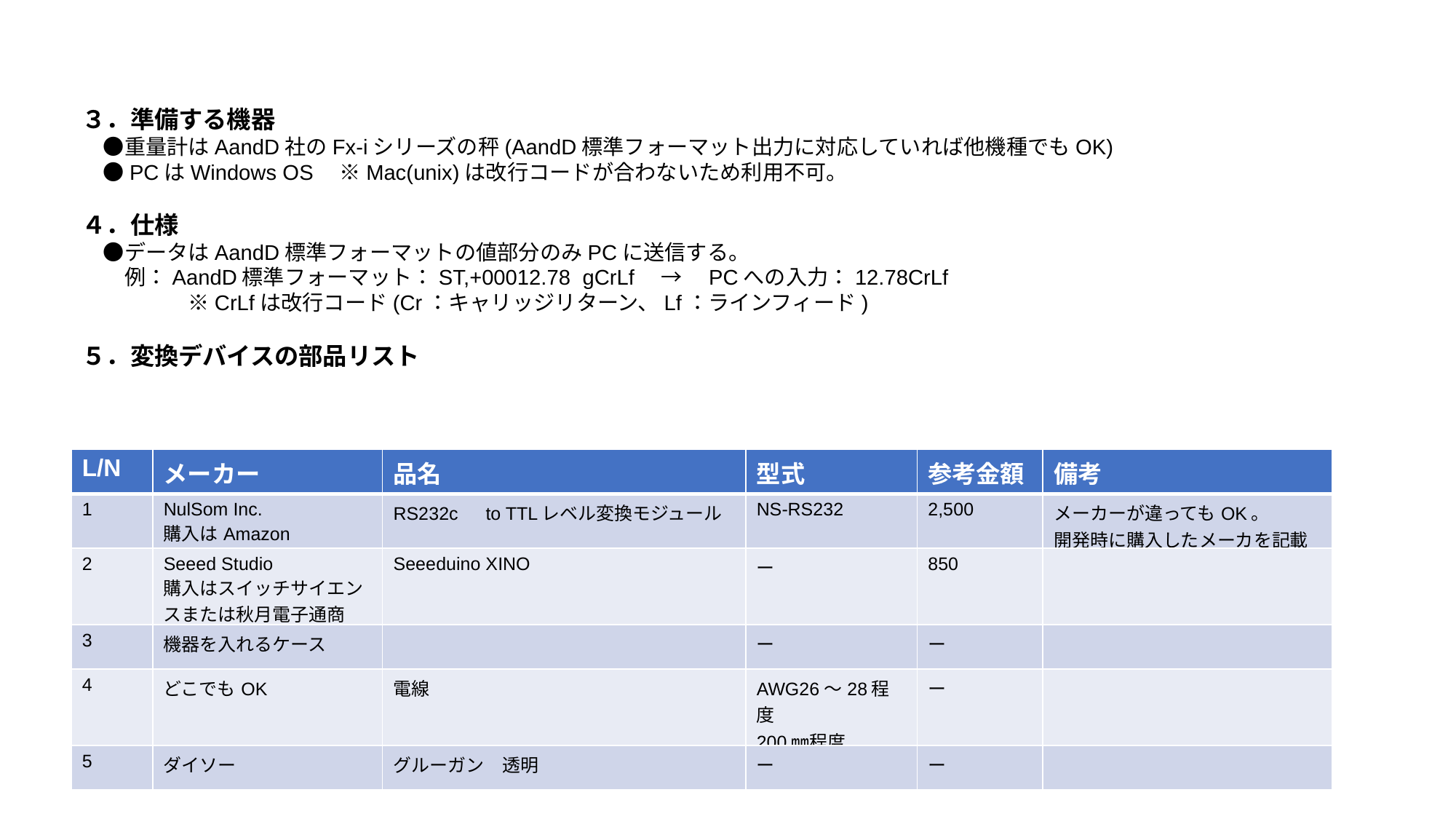

３．準備する機器
　●重量計はAandD社のFx-iシリーズの秤(AandD標準フォーマット出力に対応していれば他機種でもOK)
　●PCはWindows OS　※Mac(unix)は改行コードが合わないため利用不可。

４．仕様
　●データはAandD標準フォーマットの値部分のみPCに送信する。
　　例：AandD標準フォーマット：ST,+00012.78  gCrLf　→　PCへの入力：12.78CrLf
　　　　　※CrLfは改行コード(Cr：キャリッジリターン、Lf：ラインフィード)

５．変換デバイスの部品リスト
| L/N | メーカー | 品名 | 型式 | 参考金額 | 備考 |
| --- | --- | --- | --- | --- | --- |
| 1 | NulSom Inc. 購入はAmazon | RS232c　to TTLレベル変換モジュール | NS-RS232 | 2,500 | メーカーが違ってもOK。 開発時に購入したメーカを記載 |
| 2 | Seeed Studio 購入はスイッチサイエンスまたは秋月電子通商 | Seeeduino XINO | ー | 850 |  |
| 3 | 機器を入れるケース |  | ー | ー |  |
| 4 | どこでもOK | 電線 | AWG26～28程度 200㎜程度 | ー |  |
| 5 | ダイソー | グルーガン　透明 | ー | ー |  |